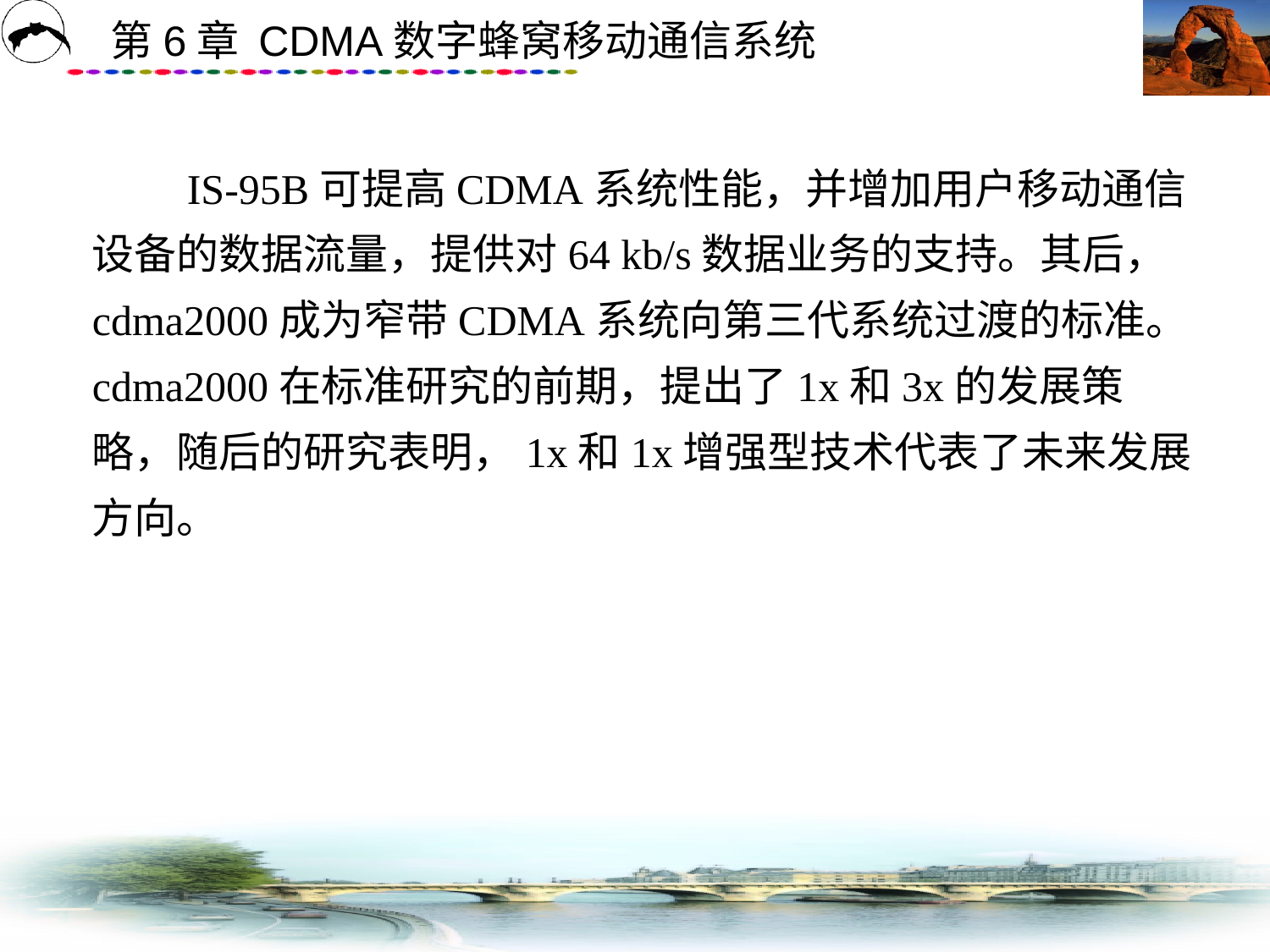

# IS-95B可提高CDMA系统性能，并增加用户移动通信设备的数据流量，提供对64 kb/s数据业务的支持。其后，cdma2000成为窄带CDMA系统向第三代系统过渡的标准。cdma2000在标准研究的前期，提出了1x和3x的发展策略，随后的研究表明，1x和1x增强型技术代表了未来发展方向。